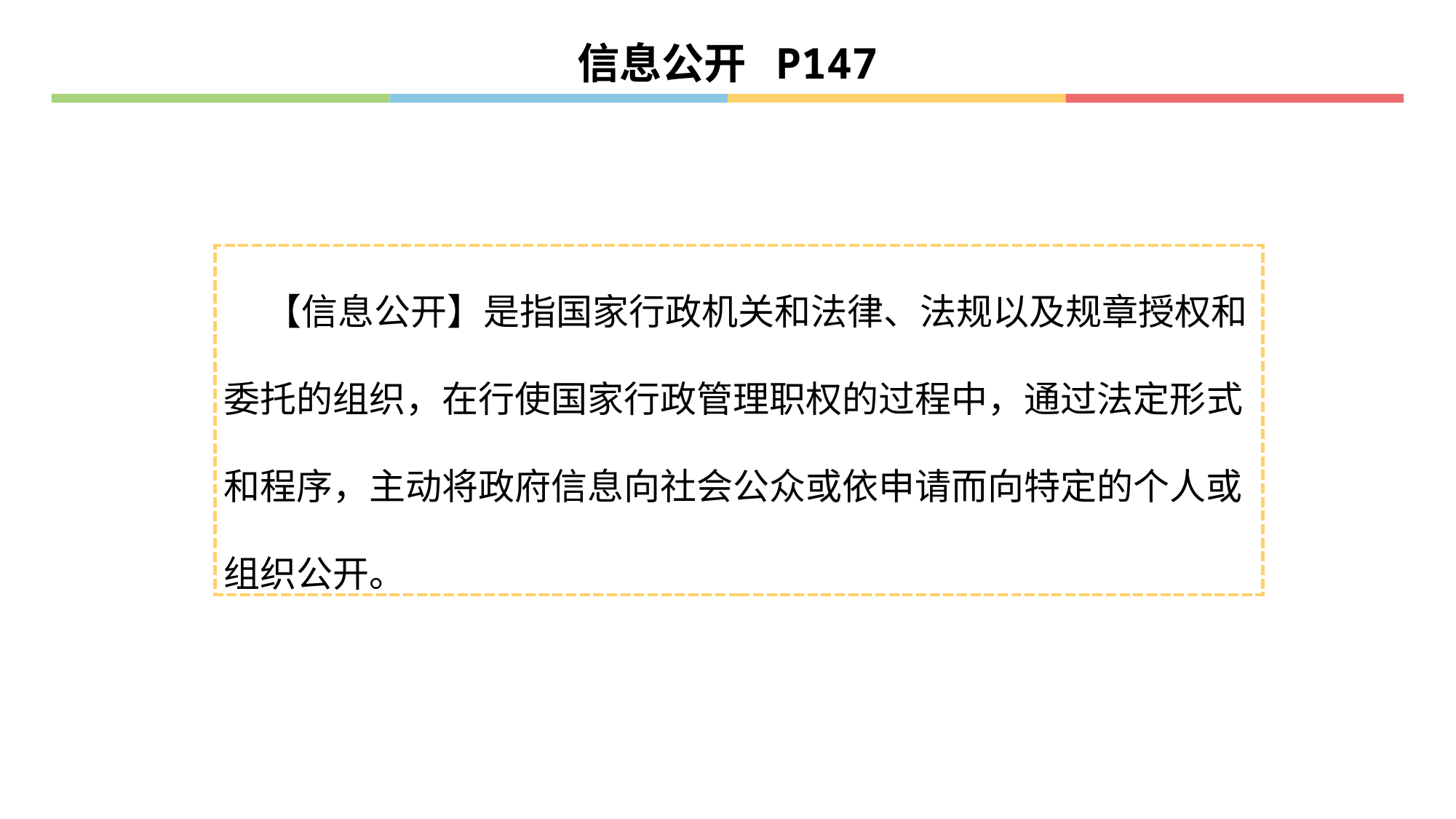

信息公开  P147
    【信息公开】是指国家行政机关和法律、法规以及规章授权和委托的组织，在行使国家行政管理职权的过程中，通过法定形式和程序，主动将政府信息向社会公众或依申请而向特定的个人或组织公开。